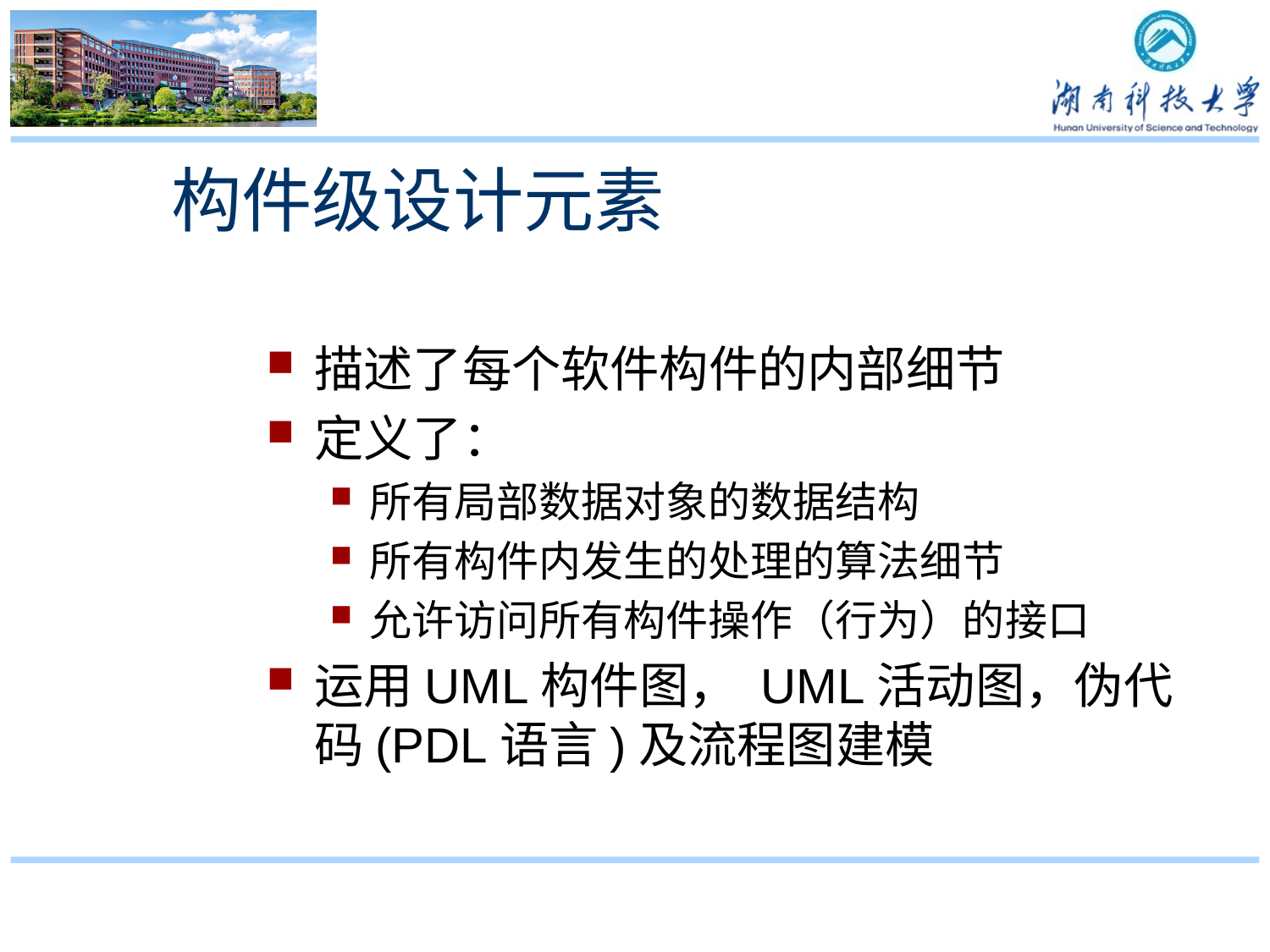

构件级设计元素
描述了每个软件构件的内部细节
定义了：
所有局部数据对象的数据结构
所有构件内发生的处理的算法细节
允许访问所有构件操作（行为）的接口
运用UML构件图， UML活动图，伪代码(PDL语言)及流程图建模
66